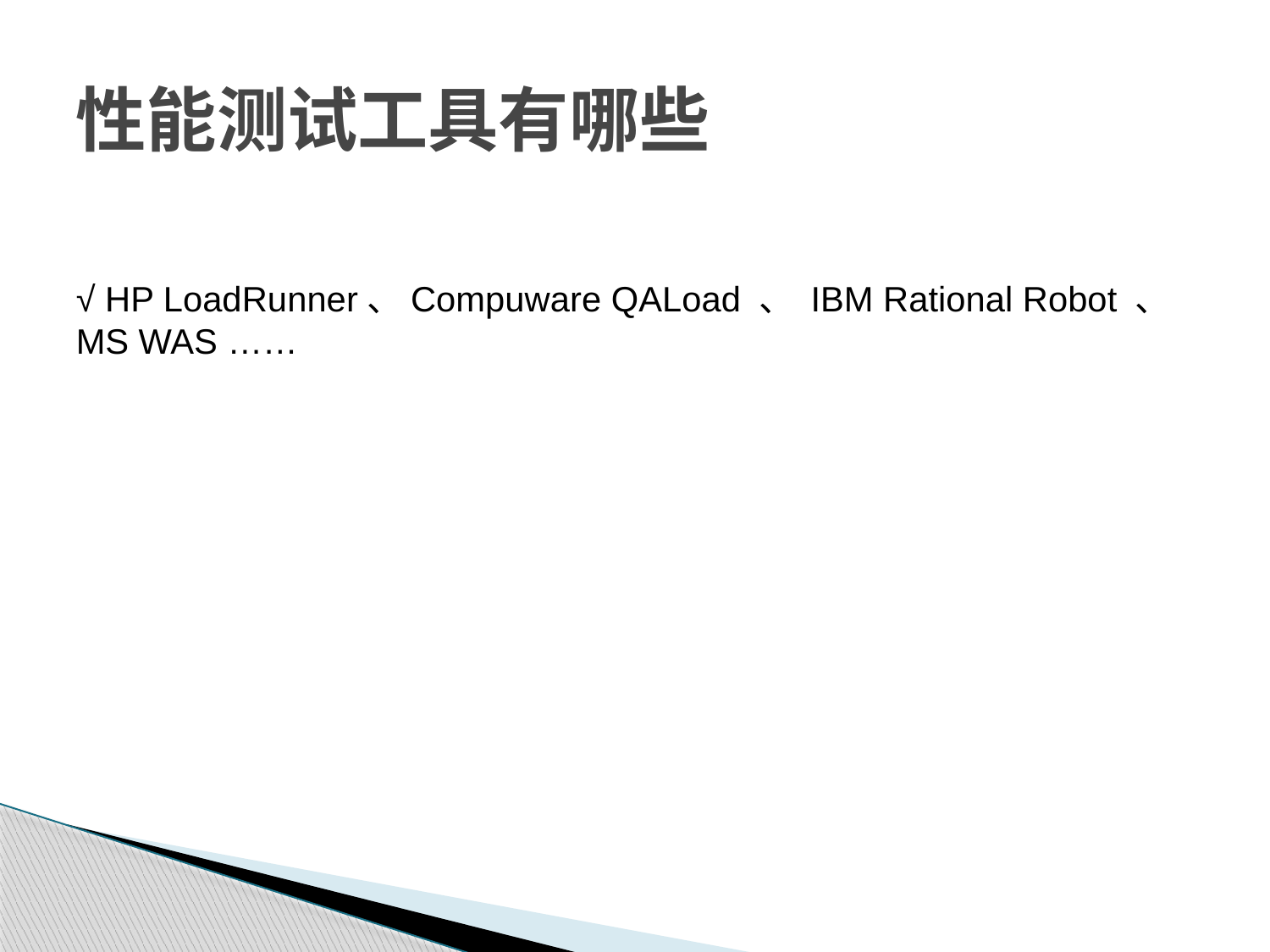

# 性能测试工具有哪些

√ HP LoadRunner、Compuware QALoad 、 IBM Rational Robot 、MS WAS ……